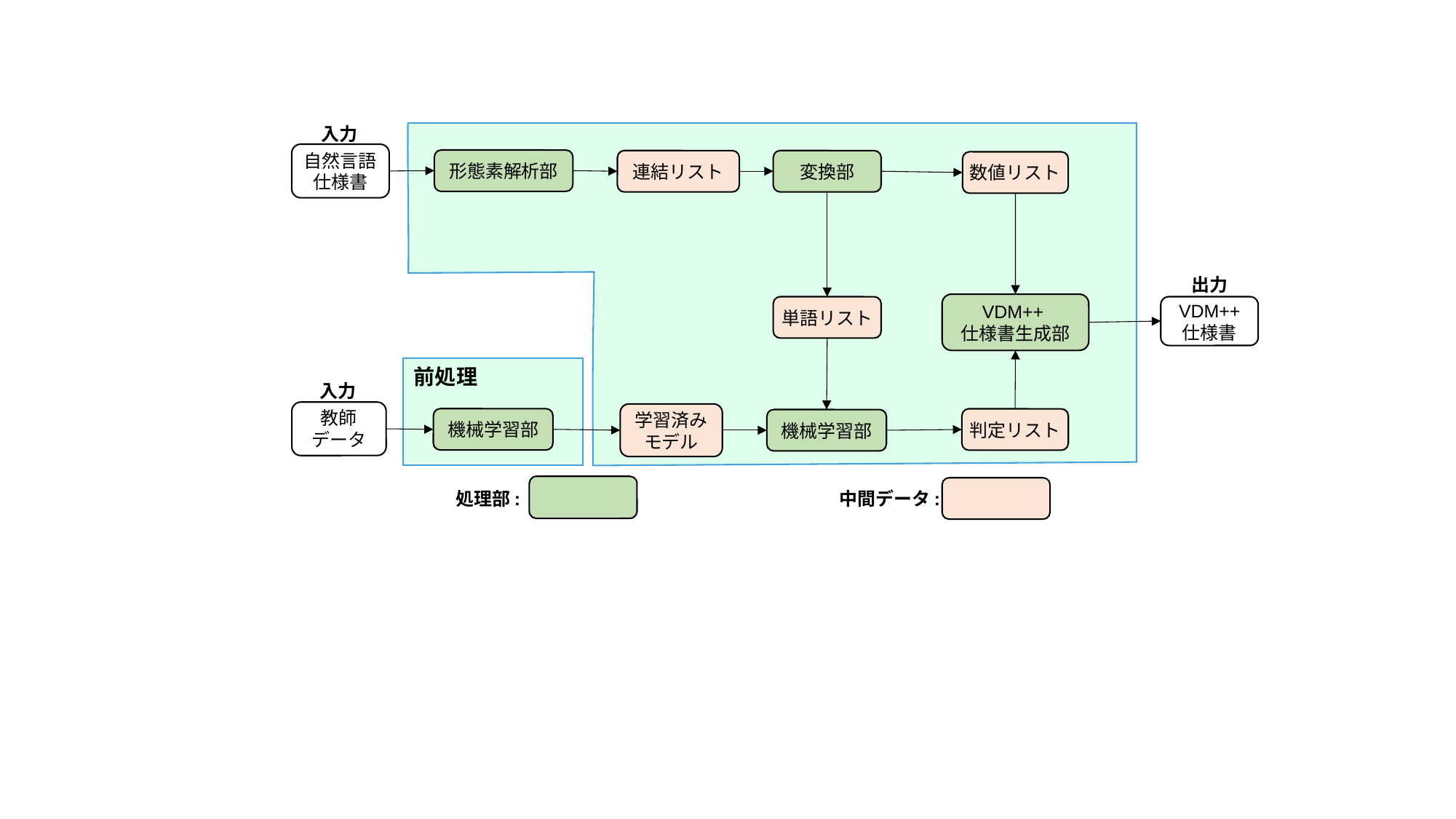

入力

自然言語
仕様書
形態素解析部
連結リスト
変換部
数値リスト
出力
VDM++
仕様書
VDM++
仕様書生成部
単語リスト
前処理
機械学習部
入力
教師
データ
学習済み
モデル
判定リスト
機械学習部

中間データ:
処理部: